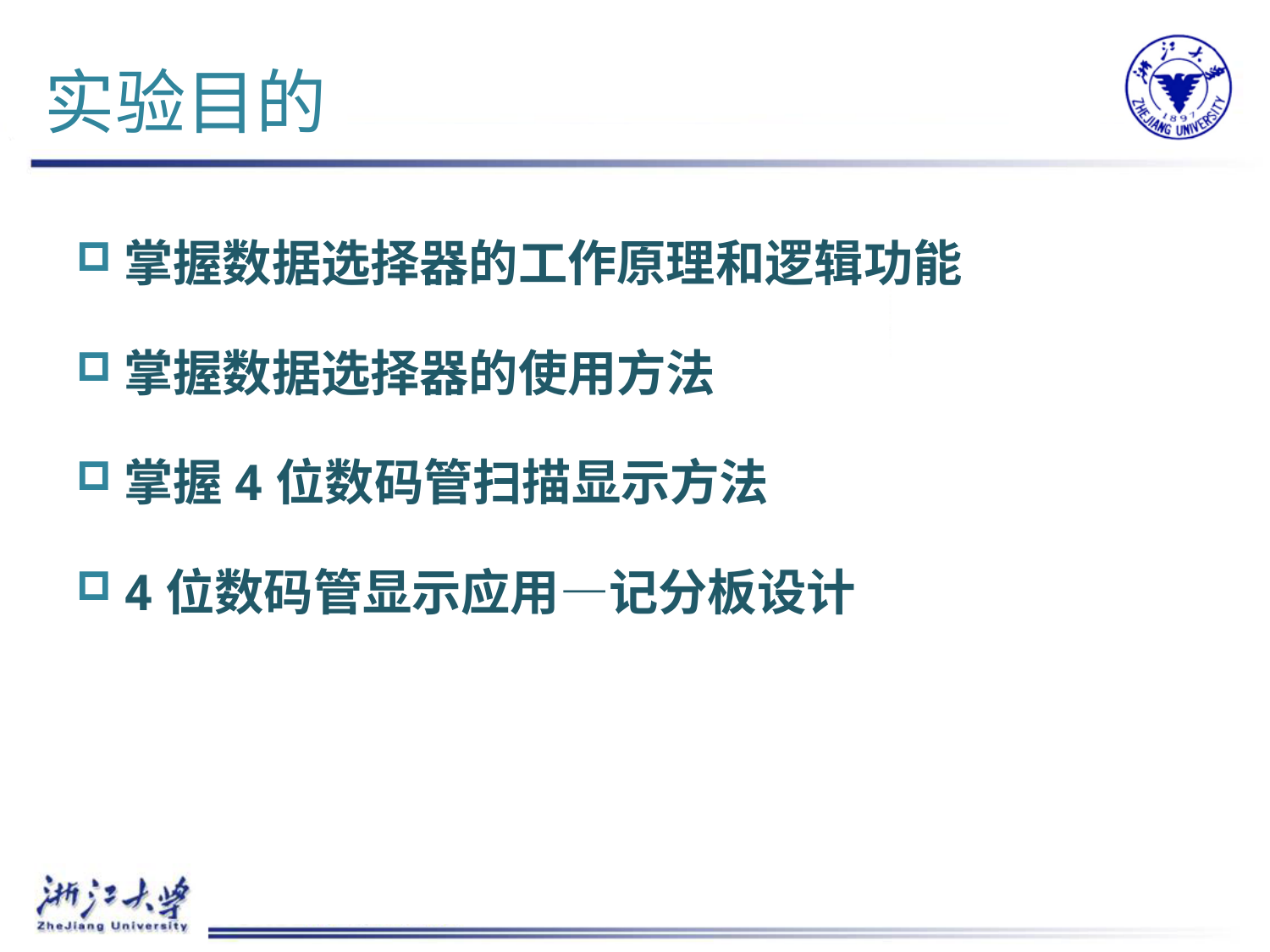

# 实验目的
掌握数据选择器的工作原理和逻辑功能
掌握数据选择器的使用方法
掌握4位数码管扫描显示方法
4位数码管显示应用—记分板设计